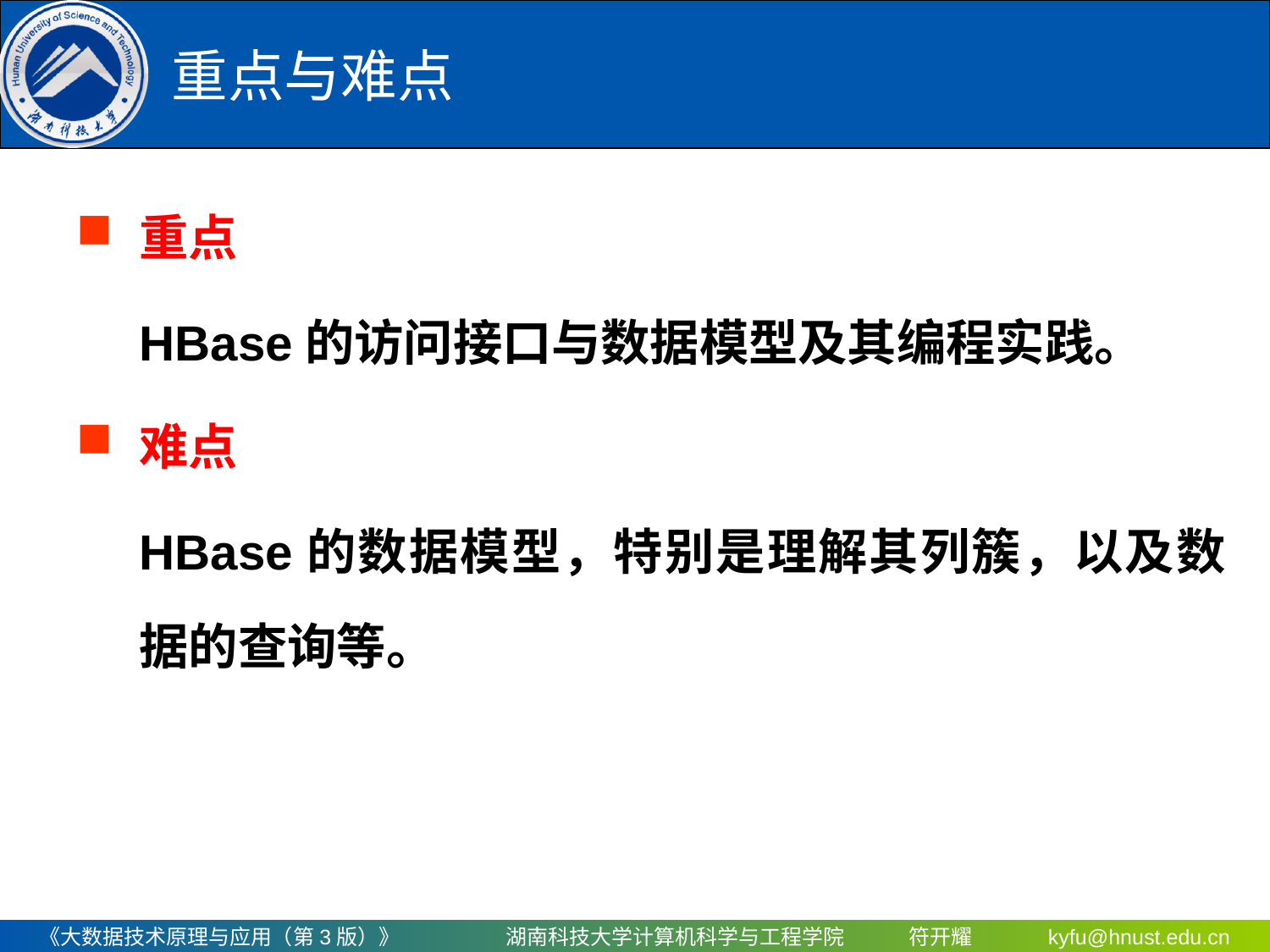

# 重点与难点
重点
HBase的访问接口与数据模型及其编程实践。
难点
HBase的数据模型，特别是理解其列簇，以及数据的查询等。